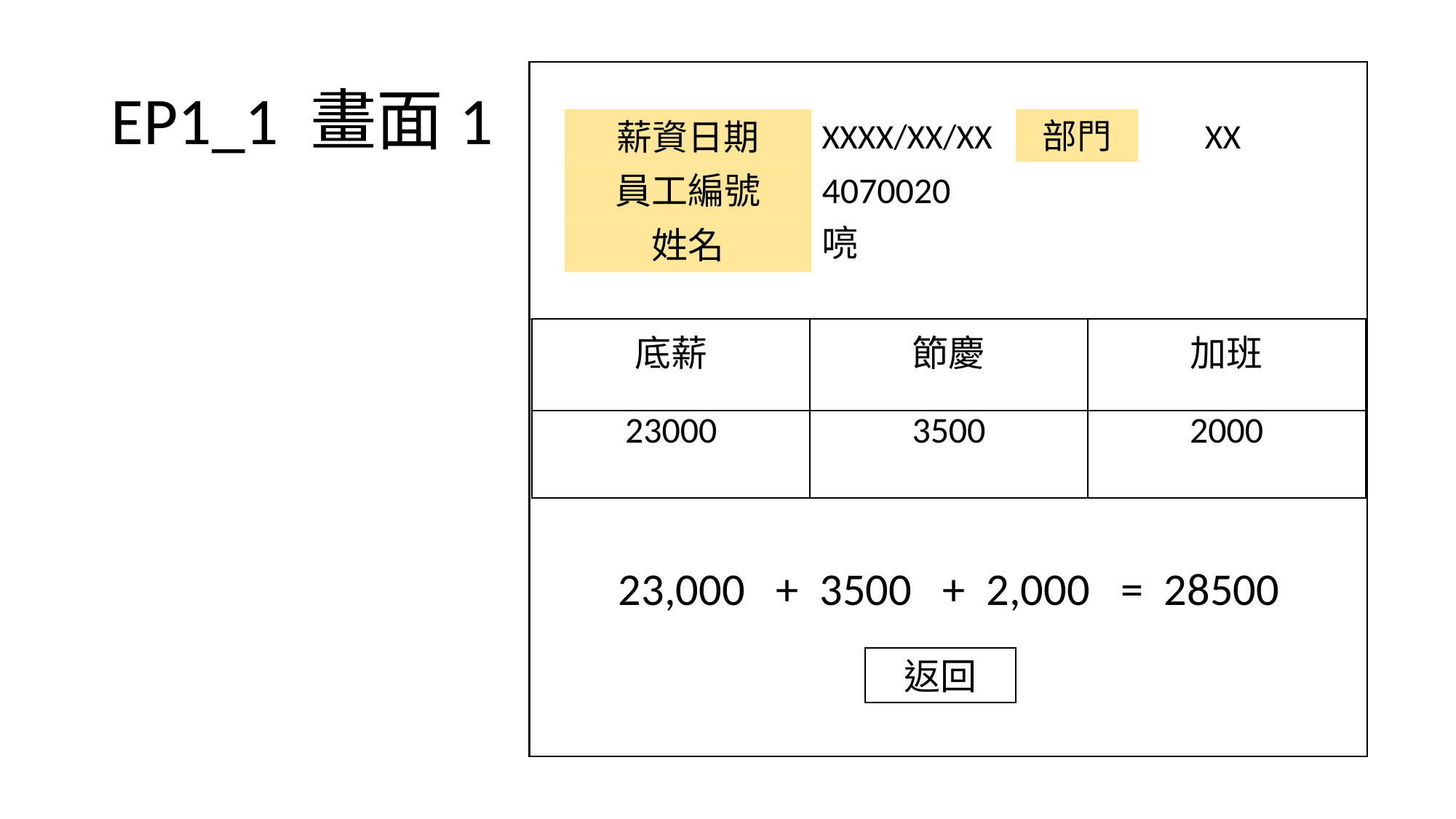

# EP1_1 畫面1

部門
薪資日期
XXXX/XX/XX
XX
4070020
員工編號
喨
姓名
| 底薪 | 節慶 | 加班 |
| --- | --- | --- |
| 23000 | 3500 | 2000 |
23,000   +  3500   +  2,000   =  28500
返回